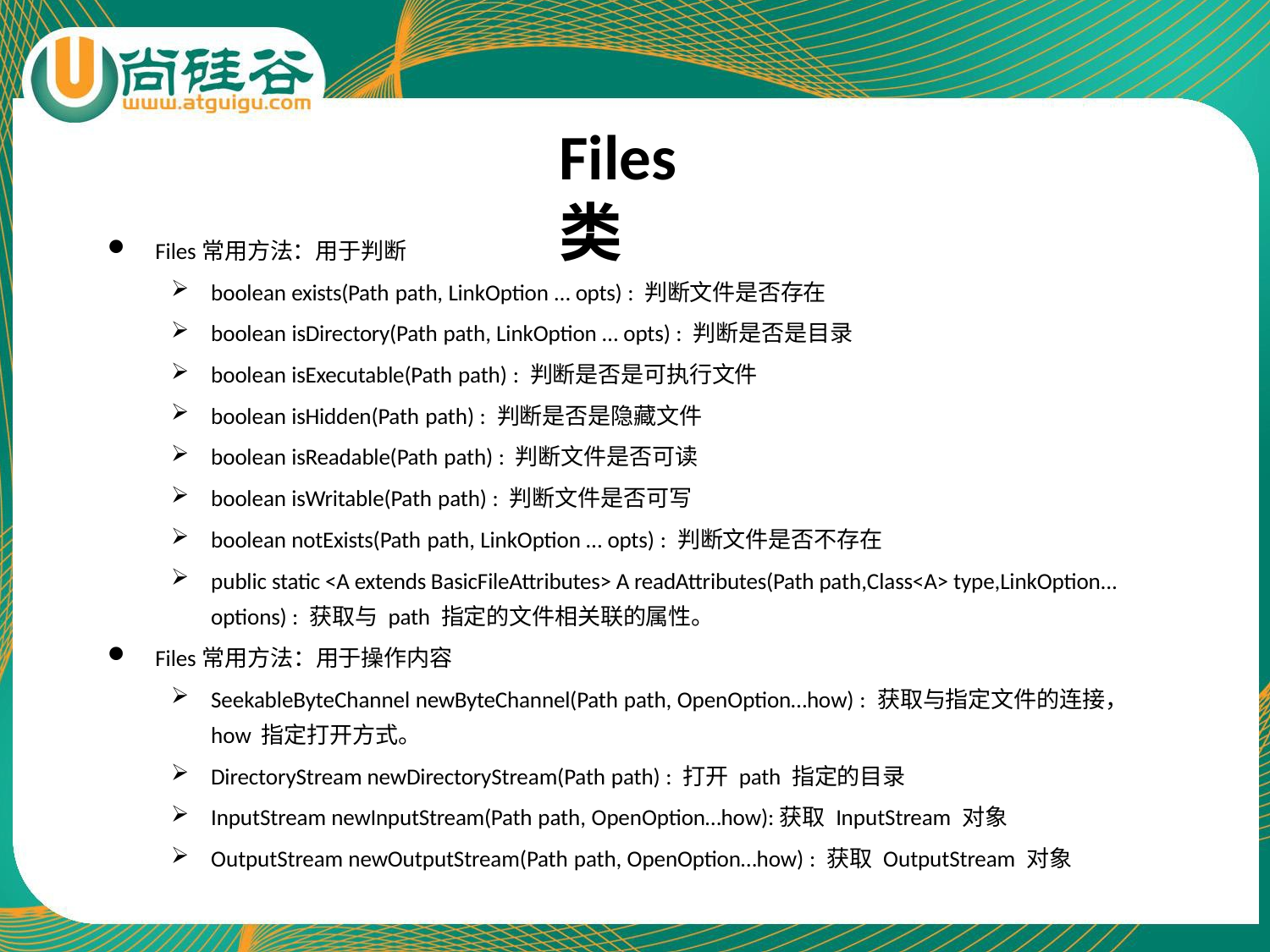

# Files 类
Files常用方法：用于判断
boolean exists(Path path, LinkOption … opts) : 判断文件是否存在
boolean isDirectory(Path path, LinkOption … opts) : 判断是否是目录
boolean isExecutable(Path path) : 判断是否是可执行文件
boolean isHidden(Path path) : 判断是否是隐藏文件
boolean isReadable(Path path) : 判断文件是否可读
boolean isWritable(Path path) : 判断文件是否可写
boolean notExists(Path path, LinkOption … opts) : 判断文件是否不存在
public static <A extends BasicFileAttributes> A readAttributes(Path path,Class<A> type,LinkOption...  options) : 获取与 path 指定的文件相关联的属性。
Files常用方法：用于操作内容
SeekableByteChannel newByteChannel(Path path, OpenOption…how) : 获取与指定文件的连接，
how 指定打开方式。
DirectoryStream newDirectoryStream(Path path) : 打开 path 指定的目录
InputStream newInputStream(Path path, OpenOption…how):获取 InputStream 对象
OutputStream newOutputStream(Path path, OpenOption…how) : 获取OutputStream 对象